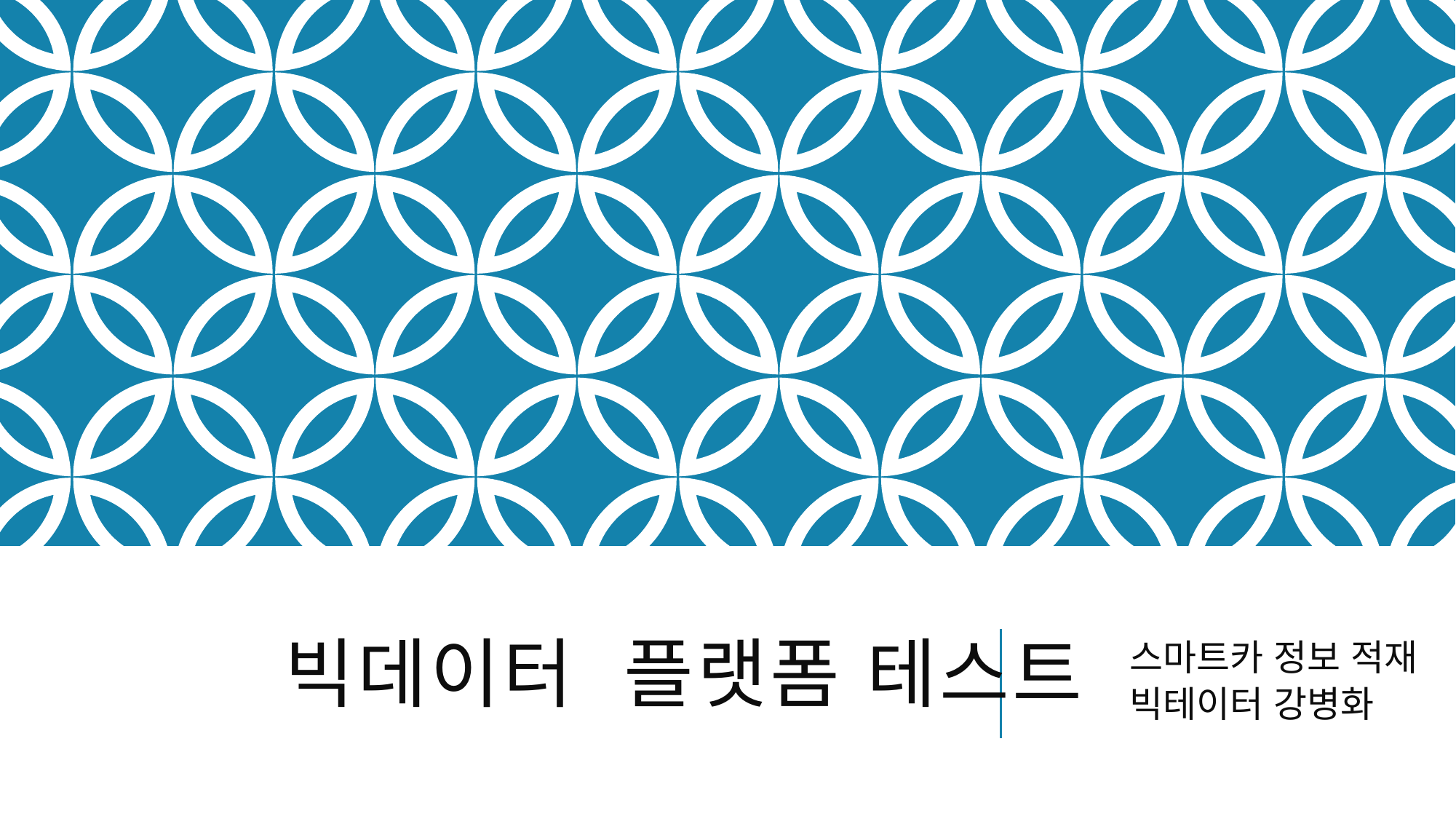

# 빅데이터  플랫폼 테스트
스마트카 정보 적재
빅테이터 강병화